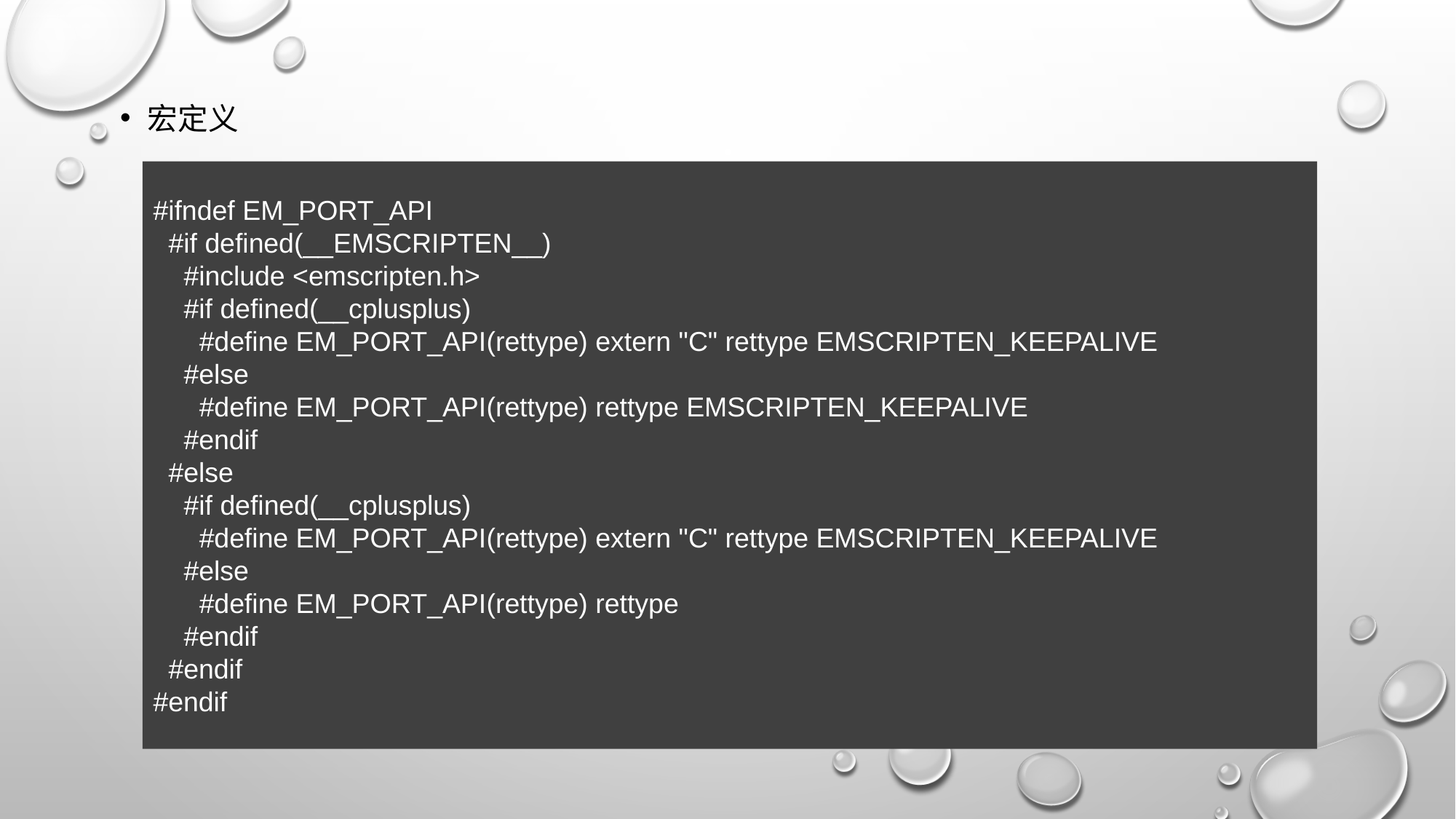

宏定义
#ifndef EM_PORT_API
  #if defined(__EMSCRIPTEN__)
    #include <emscripten.h>
    #if defined(__cplusplus)
      #define EM_PORT_API(rettype) extern "C" rettype EMSCRIPTEN_KEEPALIVE
    #else
      #define EM_PORT_API(rettype) rettype EMSCRIPTEN_KEEPALIVE
    #endif
  #else
    #if defined(__cplusplus)
      #define EM_PORT_API(rettype) extern "C" rettype EMSCRIPTEN_KEEPALIVE
    #else
      #define EM_PORT_API(rettype) rettype
    #endif
  #endif
#endif